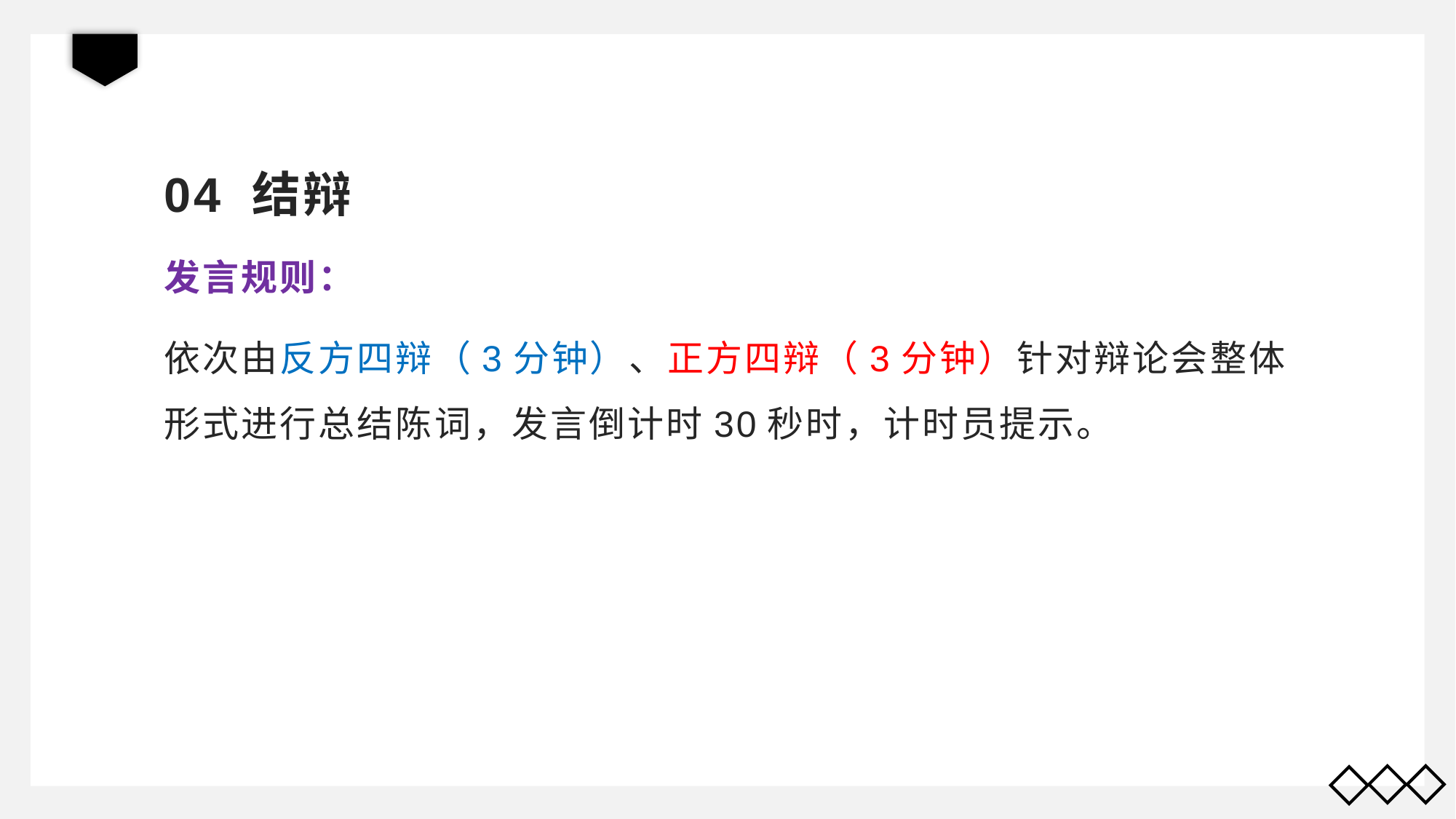

# 04 结辩
发言规则：
依次由反方四辩（3分钟）、正方四辩（3分钟）针对辩论会整体形式进行总结陈词，发言倒计时30秒时，计时员提示。